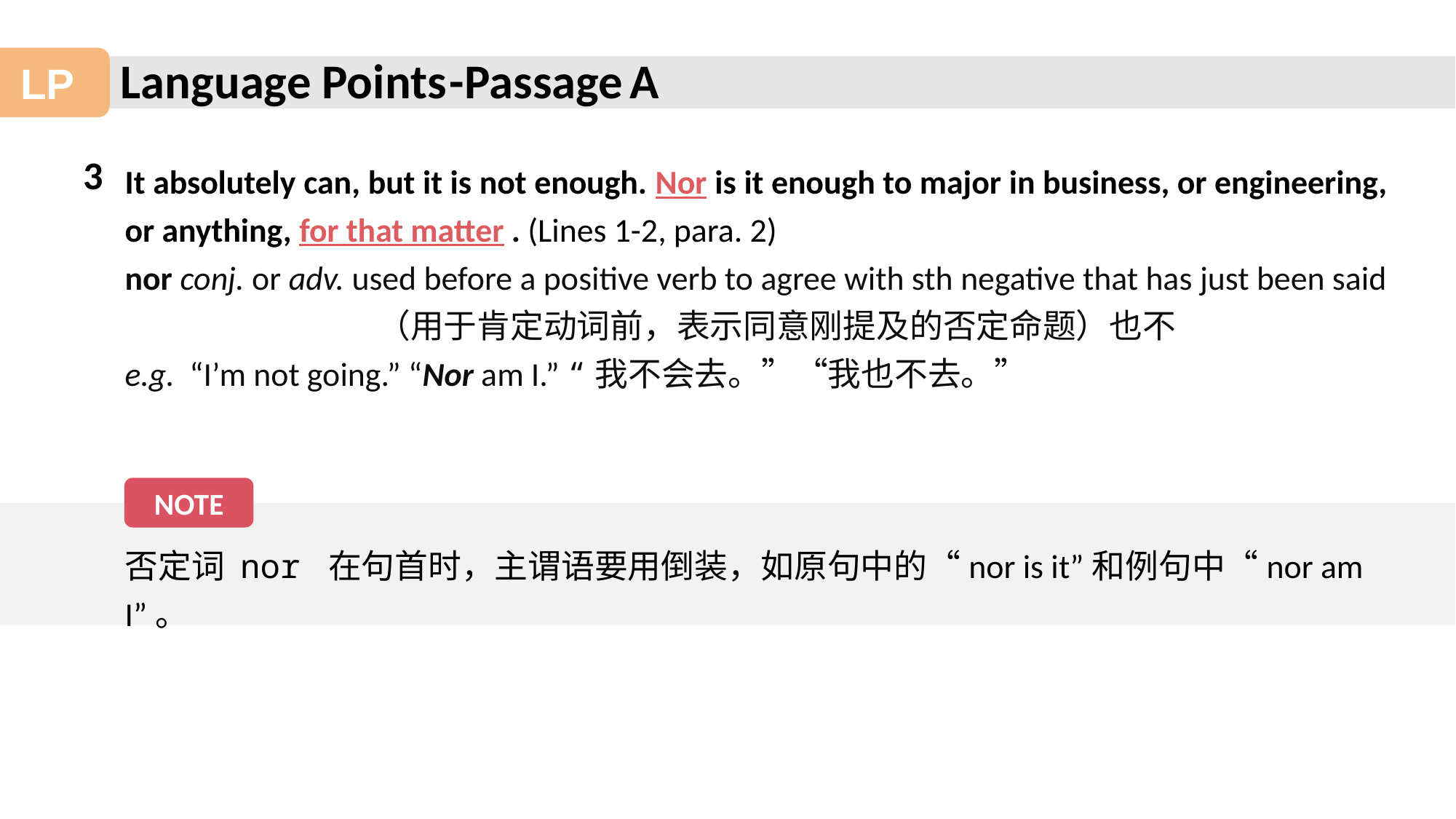

-Passage A
3
It absolutely can, but it is not enough. Nor is it enough to major in business, or engineering, or anything, for that matter . (Lines 1-2, para. 2)
nor conj. or adv. used before a positive verb to agree with sth negative that has just been said  （用于肯定动词前，表示同意刚提及的否定命题）也不
e.g.  “I’m not going.” “Nor am I.” “我不会去。”“我也不去。”
NOTE

否定词 nor 在句首时，主谓语要用倒装，如原句中的“nor is it”和例句中“nor am I”。